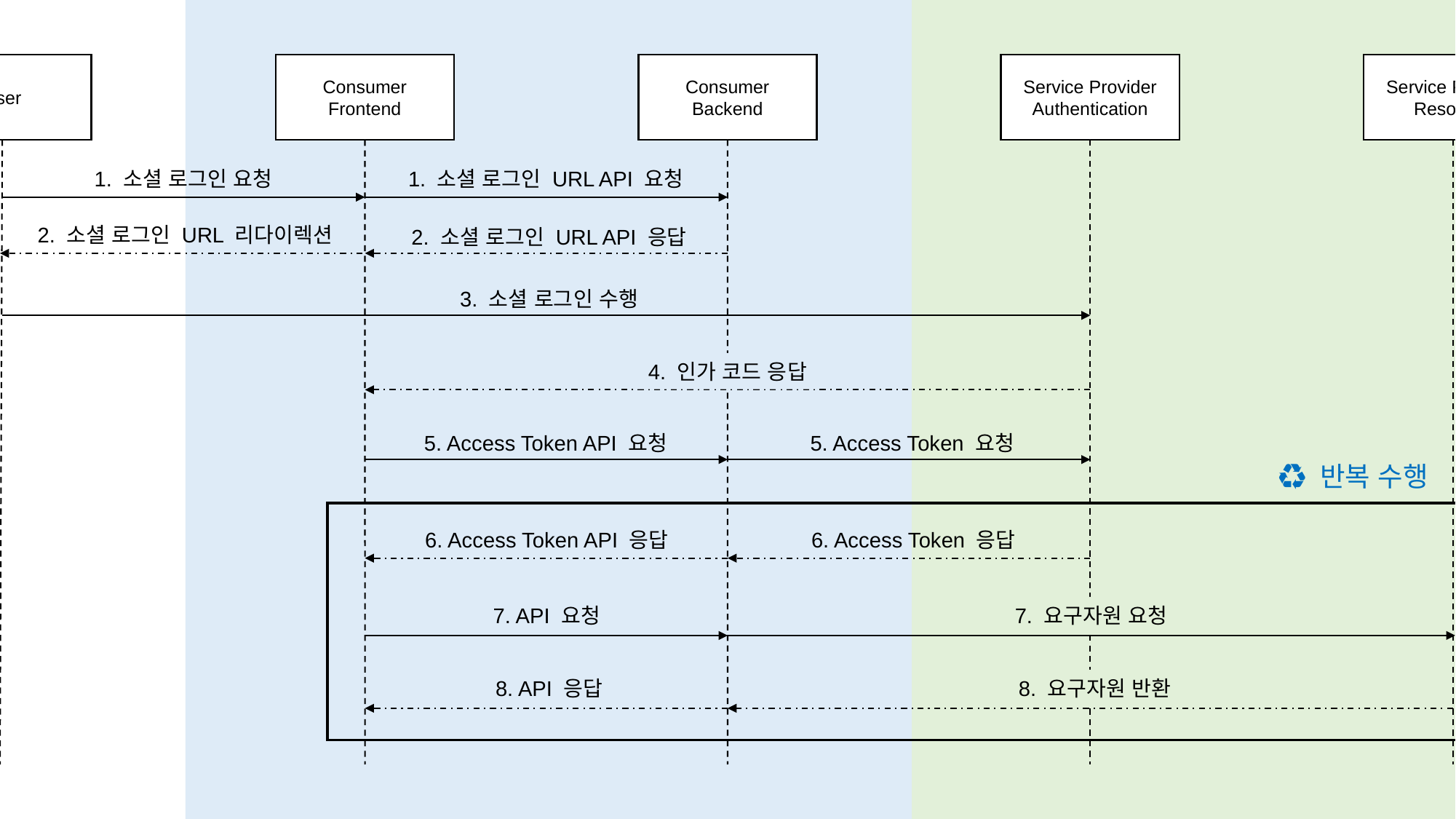

Service Provider
Authentication
Service Provider
Resource
User
Consumer
Frontend
Consumer
Backend
1. 소셜 로그인 URL API 요청
1. 소셜 로그인 요청
2. 소셜 로그인 URL 리다이렉션
2. 소셜 로그인 URL API 응답
3. 소셜 로그인 수행
4. 인가 코드 응답
5. Access Token API 요청
5. Access Token 요청
♻ 반복 수행

6. Access Token API 응답
6. Access Token 응답
7. API 요청
7. 요구자원 요청
8. API 응답
8. 요구자원 반환